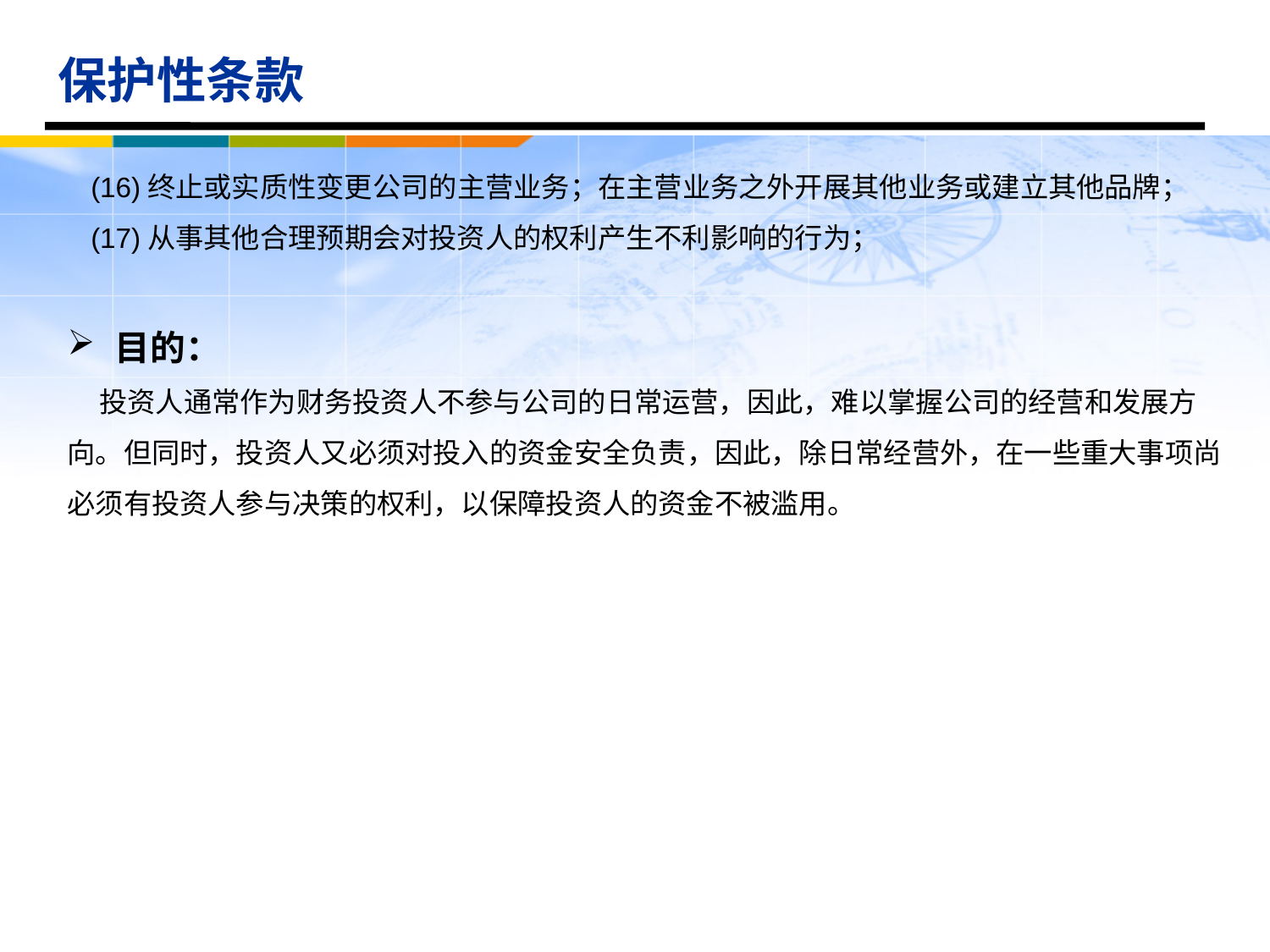

保护性条款
   (16)终止或实质性变更公司的主营业务；在主营业务之外开展其他业务或建立其他品牌；
   (17)从事其他合理预期会对投资人的权利产生不利影响的行为；

目的：
    投资人通常作为财务投资人不参与公司的日常运营，因此，难以掌握公司的经营和发展方向。但同时，投资人又必须对投入的资金安全负责，因此，除日常经营外，在一些重大事项尚必须有投资人参与决策的权利，以保障投资人的资金不被滥用。